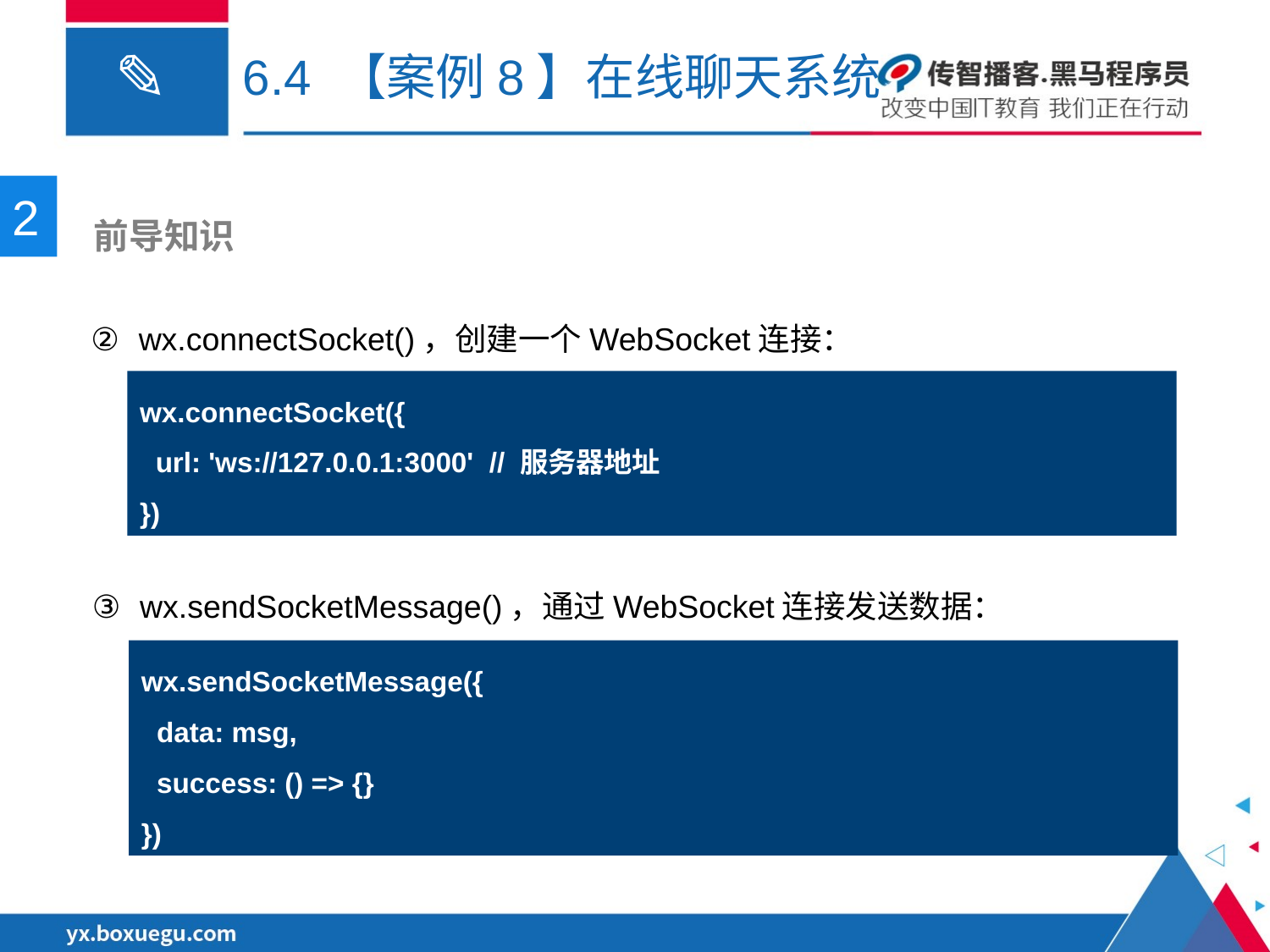

# 6.4 【案例8】在线聊天系统

2
  前导知识
wx.connectSocket()，创建一个WebSocket连接：
wx.connectSocket({
  url: 'ws://127.0.0.1:3000'  // 服务器地址
})
wx.sendSocketMessage()，通过WebSocket连接发送数据：
wx.sendSocketMessage({
  data: msg,
  success: () => {}
})